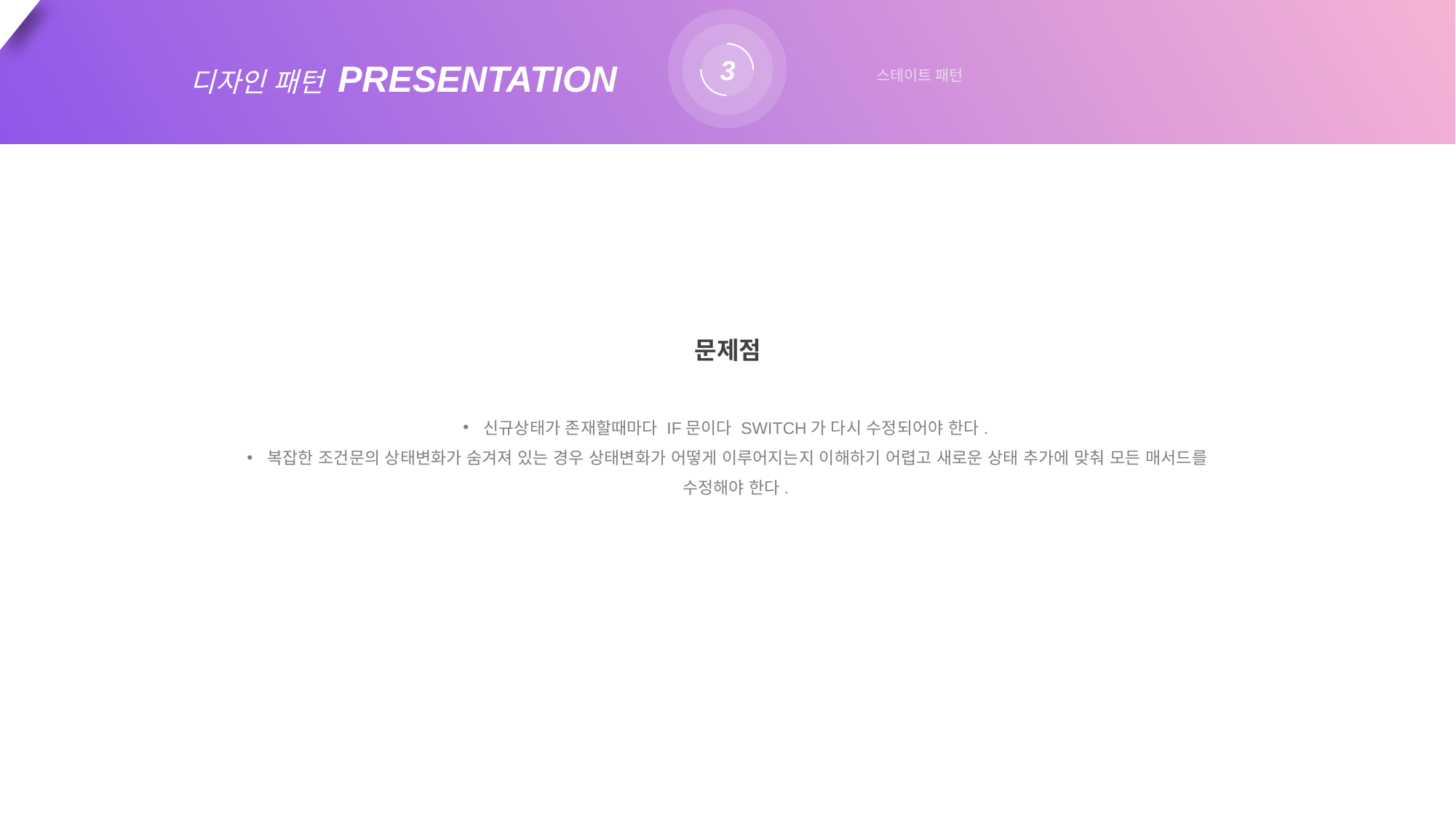

3
디자인 패턴 PRESENTATION
스테이트 패턴
문제점

신규상태가 존재할때마다 IF문이다 SWITCH가 다시 수정되어야 한다.
복잡한 조건문의 상태변화가 숨겨져 있는 경우 상태변화가 어떻게 이루어지는지 이해하기 어렵고 새로운 상태 추가에 맞춰 모든 매서드를 수정해야 한다.